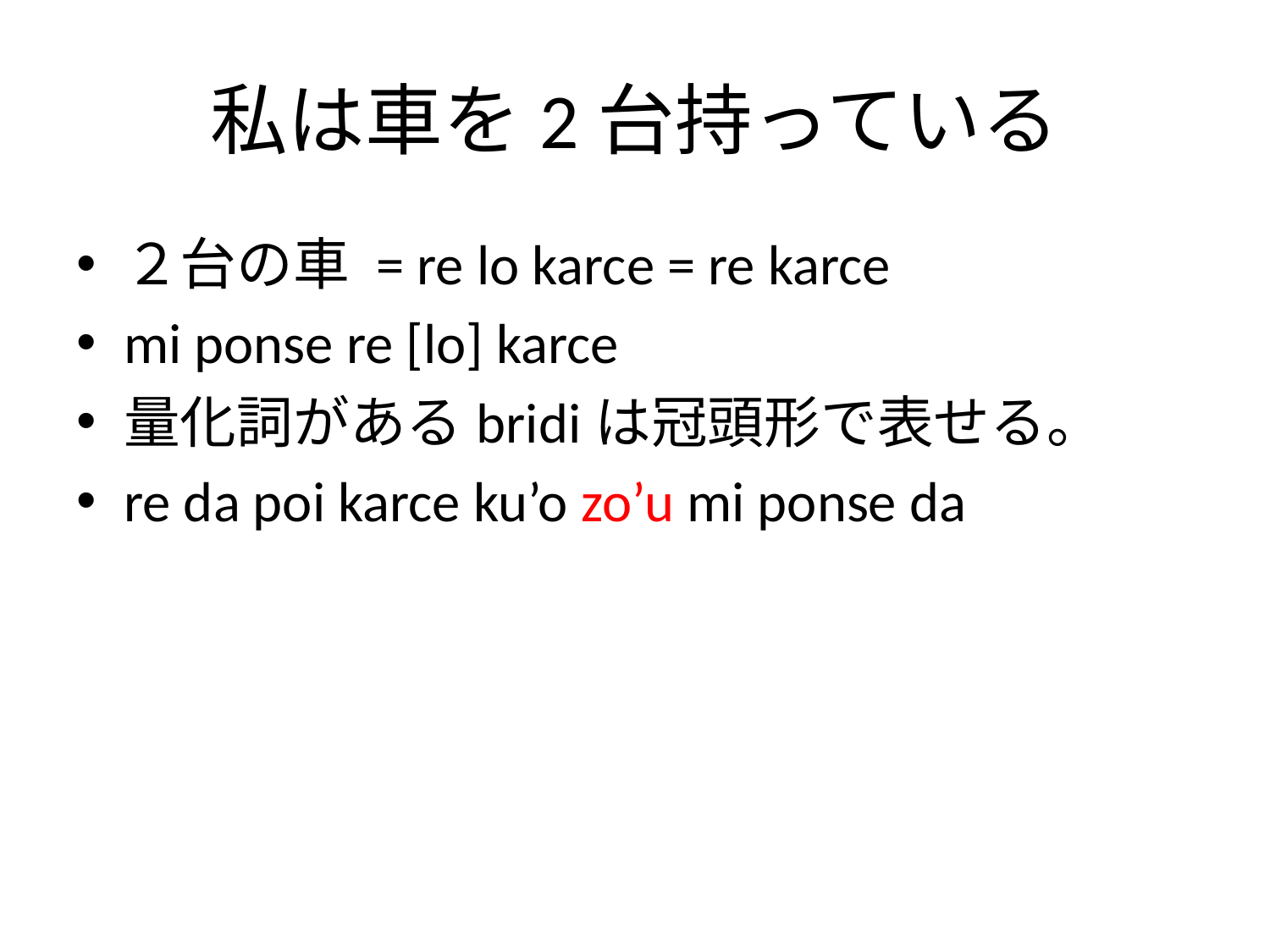

# 私は車を2台持っている
２台の車 = re lo karce = re karce
mi ponse re [lo] karce
量化詞があるbridiは冠頭形で表せる。
re da poi karce ku’o zo’u mi ponse da